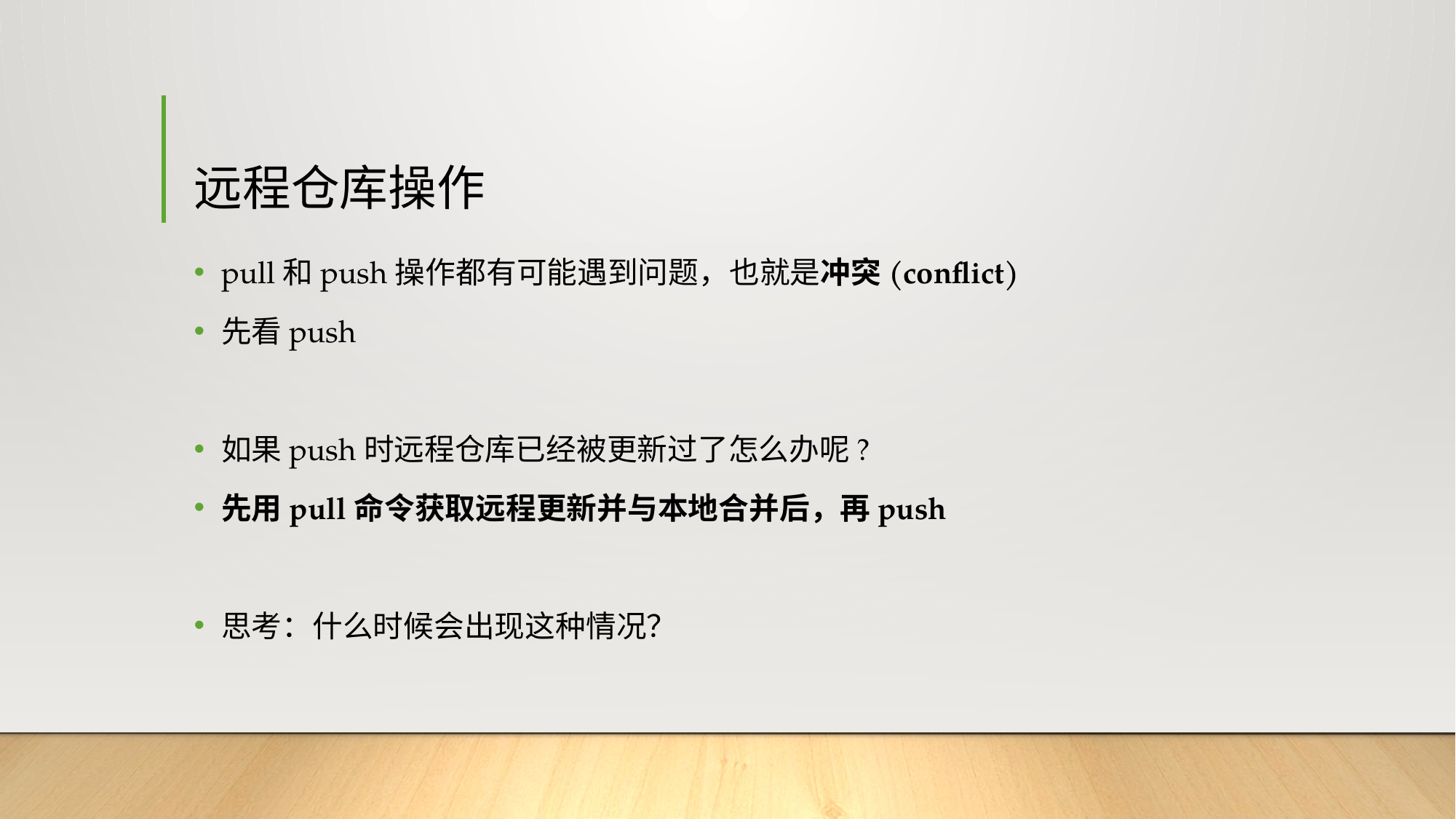

# 远程仓库操作
pull和push操作都有可能遇到问题，也就是冲突(conflict)
先看push

如果push时远程仓库已经被更新过了怎么办呢?
先用pull命令获取远程更新并与本地合并后，再push

思考：什么时候会出现这种情况？